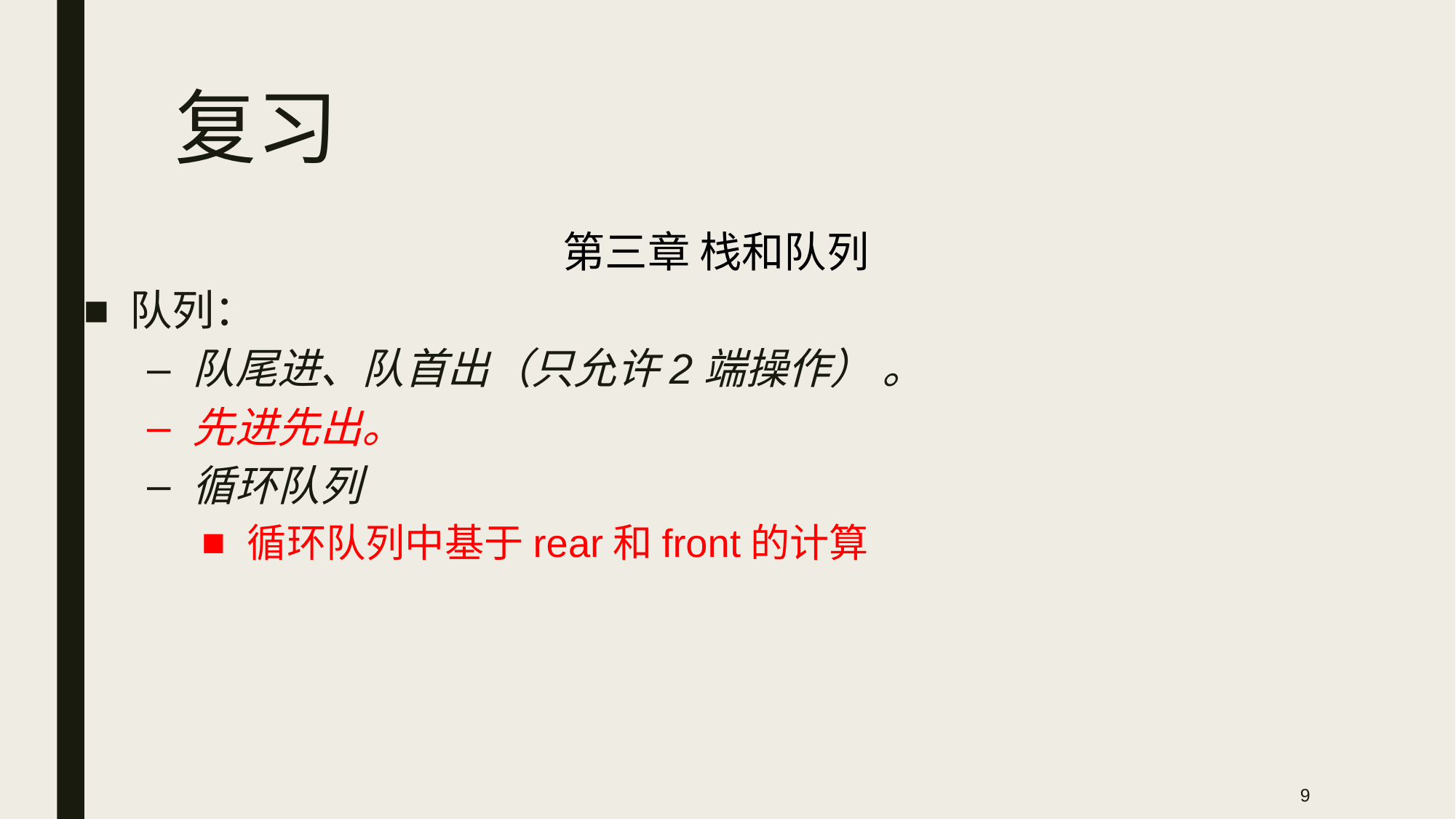

# 复习
第三章 栈和队列
队列：
队尾进、队首出（只允许2端操作） 。
先进先出。
循环队列
循环队列中基于rear和front的计算
9